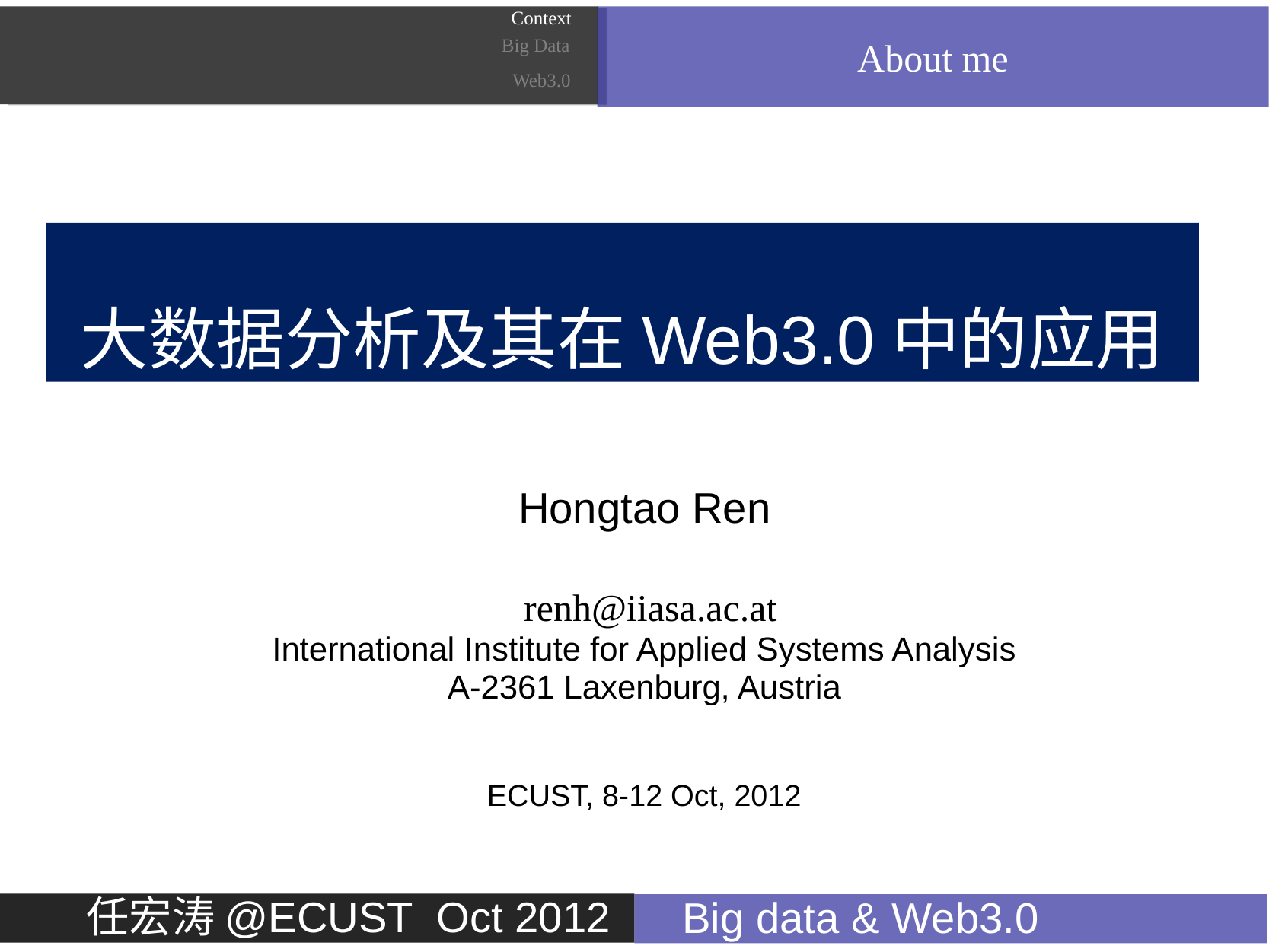

Context
Context

About me
Big Data
Web3.0
大数据分析及其在Web3.0中的应用
Hongtao Ren

 renh@iiasa.ac.at
International Institute for Applied Systems Analysis
A-2361 Laxenburg, Austria

ECUST, 8-12 Oct, 2012

        任宏涛@ECUST  Oct 2012
    Big data & Web3.0